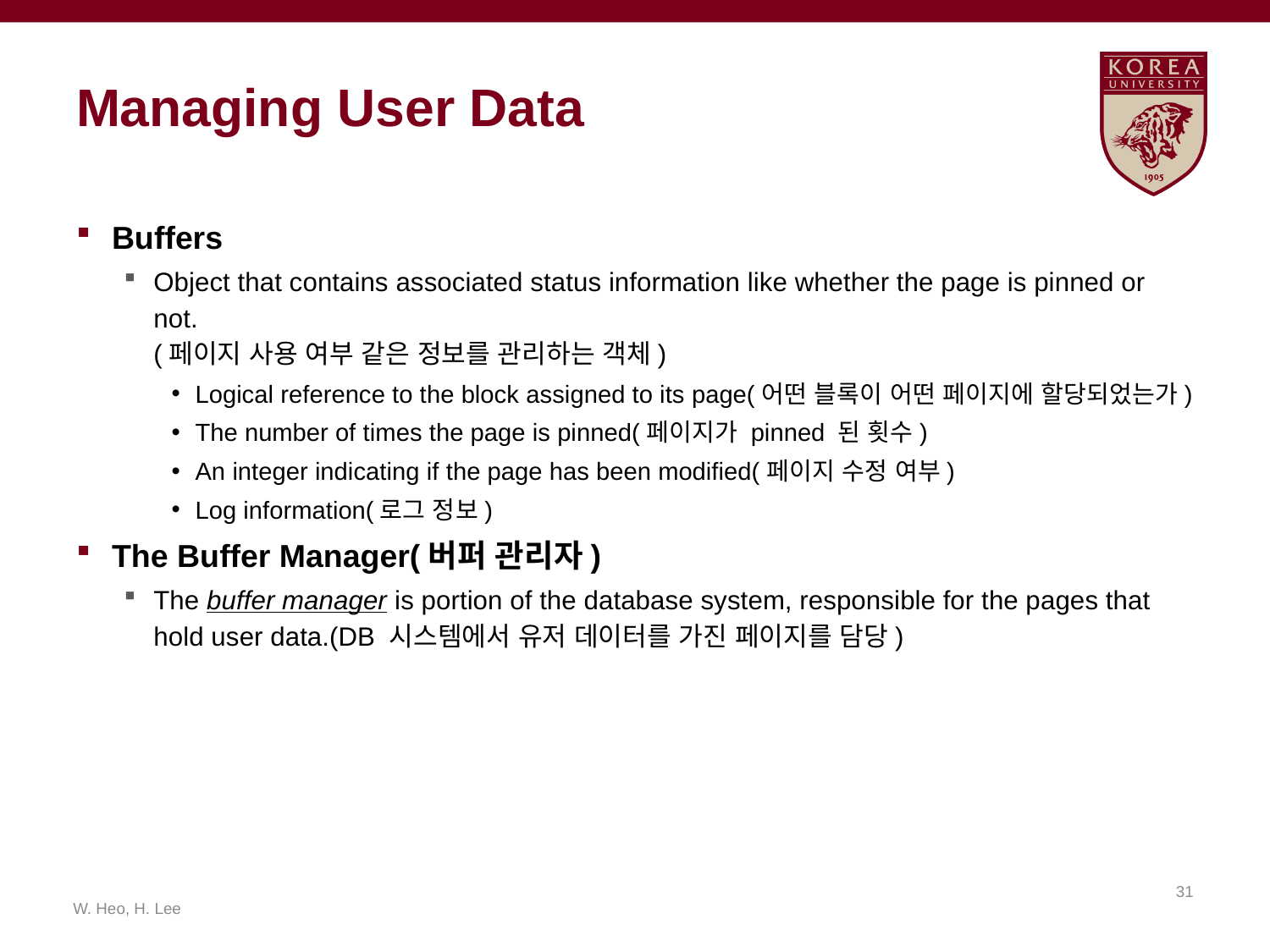

# Managing User Data
Buffers
Object that contains associated status information like whether the page is pinned or not.
(페이지 사용 여부 같은 정보를 관리하는 객체)
Logical reference to the block assigned to its page(어떤 블록이 어떤 페이지에 할당되었는가)
The number of times the page is pinned(페이지가 pinned 된 횟수)
An integer indicating if the page has been modified(페이지 수정 여부)
Log information(로그 정보)
The Buffer Manager(버퍼 관리자)
The buffer manager is portion of the database system, responsible for the pages that hold user data.(DB 시스템에서 유저 데이터를 가진 페이지를 담당)
31